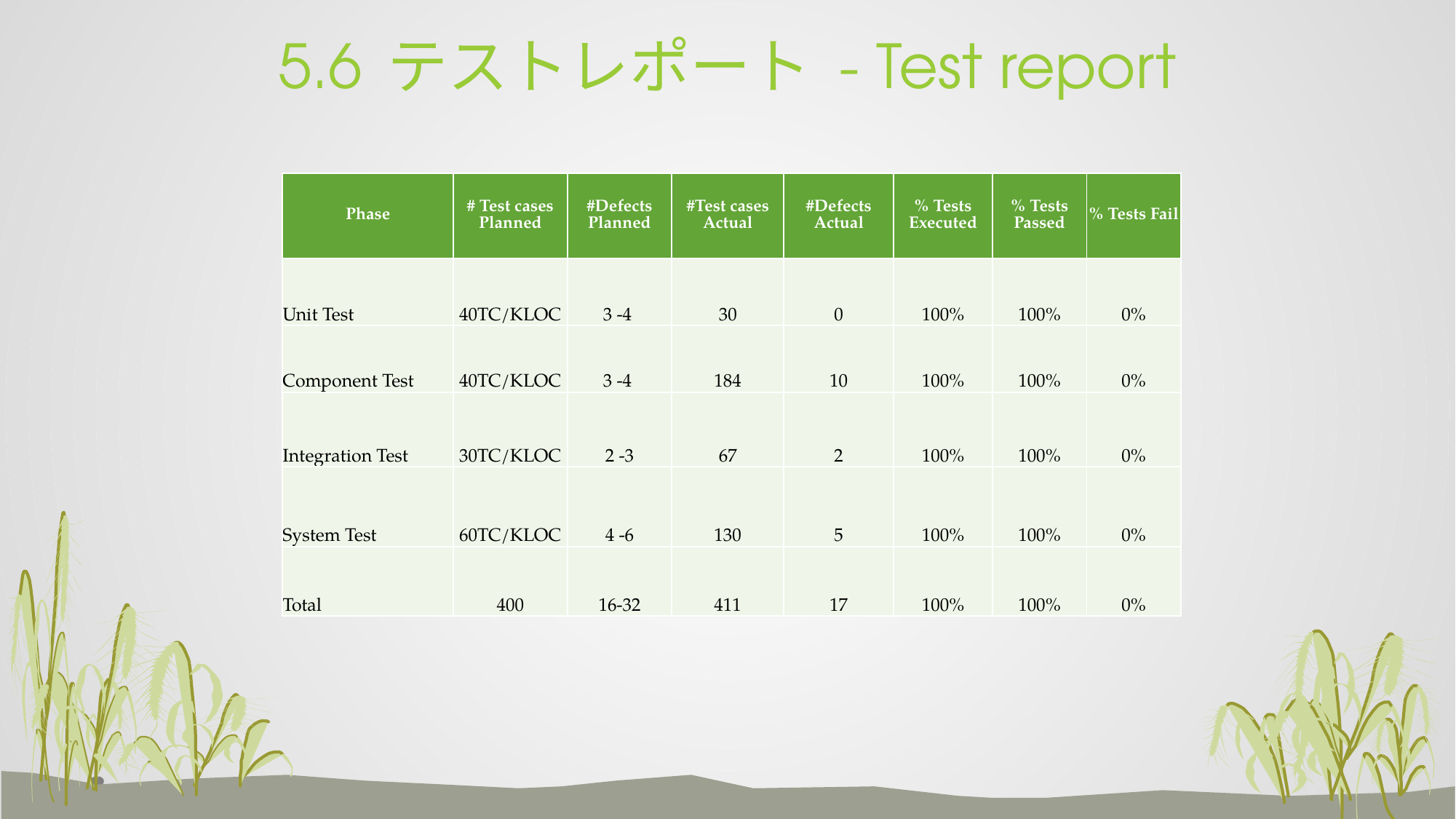

# 5.6 	テストレポート - Test report
| Phase | # Test cases Planned | #Defects Planned | #Test cases Actual | #Defects Actual | % Tests Executed | % Tests Passed | % Tests Fail |
| --- | --- | --- | --- | --- | --- | --- | --- |
| Unit Test | 40TC/KLOC | 3 -4 | 30 | 0 | 100% | 100% | 0% |
| Component Test | 40TC/KLOC | 3 -4 | 184 | 10 | 100% | 100% | 0% |
| Integration Test | 30TC/KLOC | 2 -3 | 67 | 2 | 100% | 100% | 0% |
| System Test | 60TC/KLOC | 4 -6 | 130 | 5 | 100% | 100% | 0% |
| Total | 400 | 16-32 | 411 | 17 | 100% | 100% | 0% |